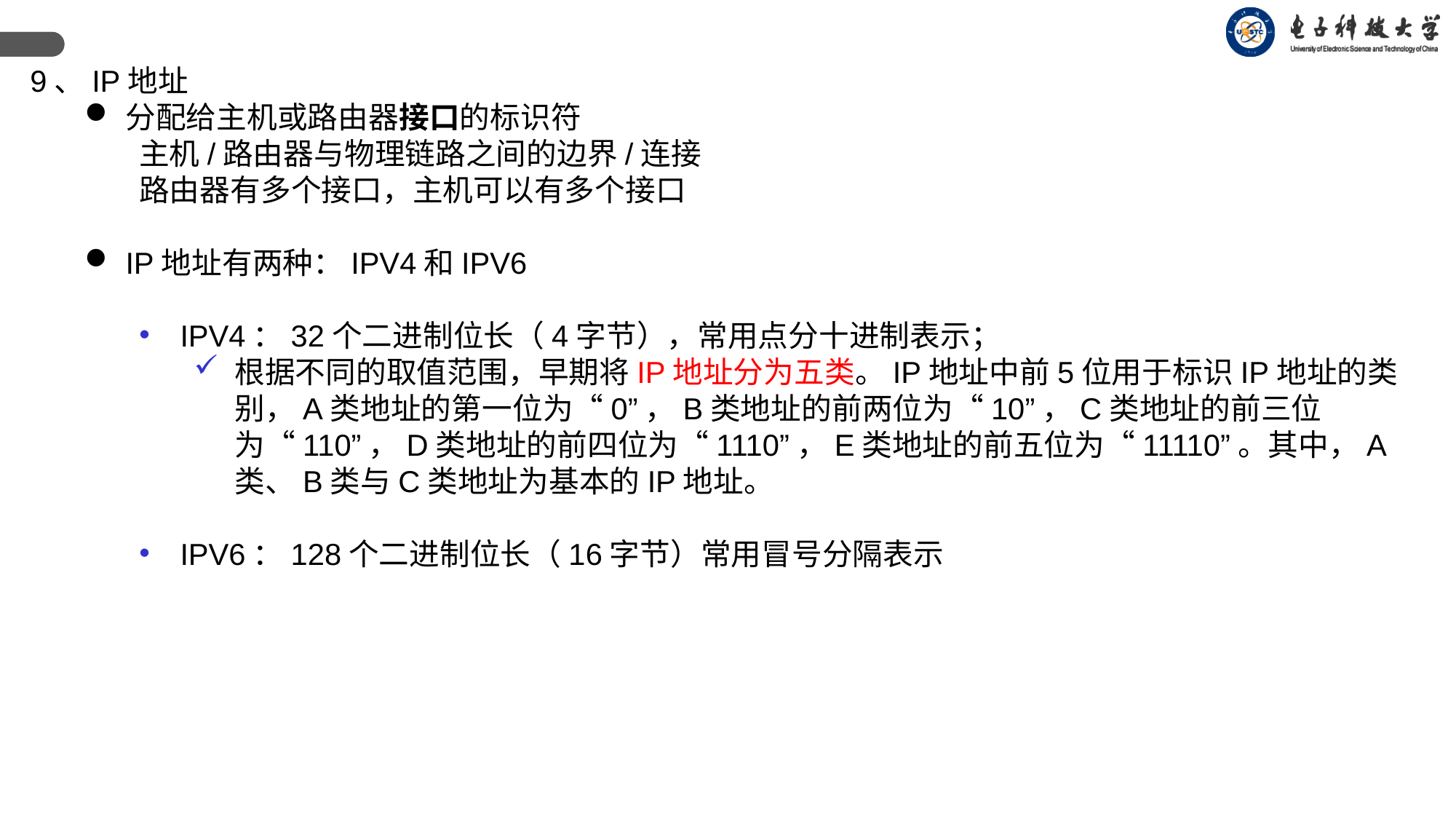

9、IP地址
分配给主机或路由器接口的标识符
主机/路由器与物理链路之间的边界/连接
路由器有多个接口，主机可以有多个接口

IP地址有两种：IPV4和IPV6

IPV4：32个二进制位长（4字节），常用点分十进制表示；
根据不同的取值范围，早期将IP地址分为五类。IP地址中前5位用于标识IP地址的类别，A类地址的第一位为“0”，B类地址的前两位为“10”，C类地址的前三位为“110”，D类地址的前四位为“1110”，E类地址的前五位为“11110”。其中，A类、B类与C类地址为基本的IP地址。

IPV6：128个二进制位长（16字节）常用冒号分隔表示